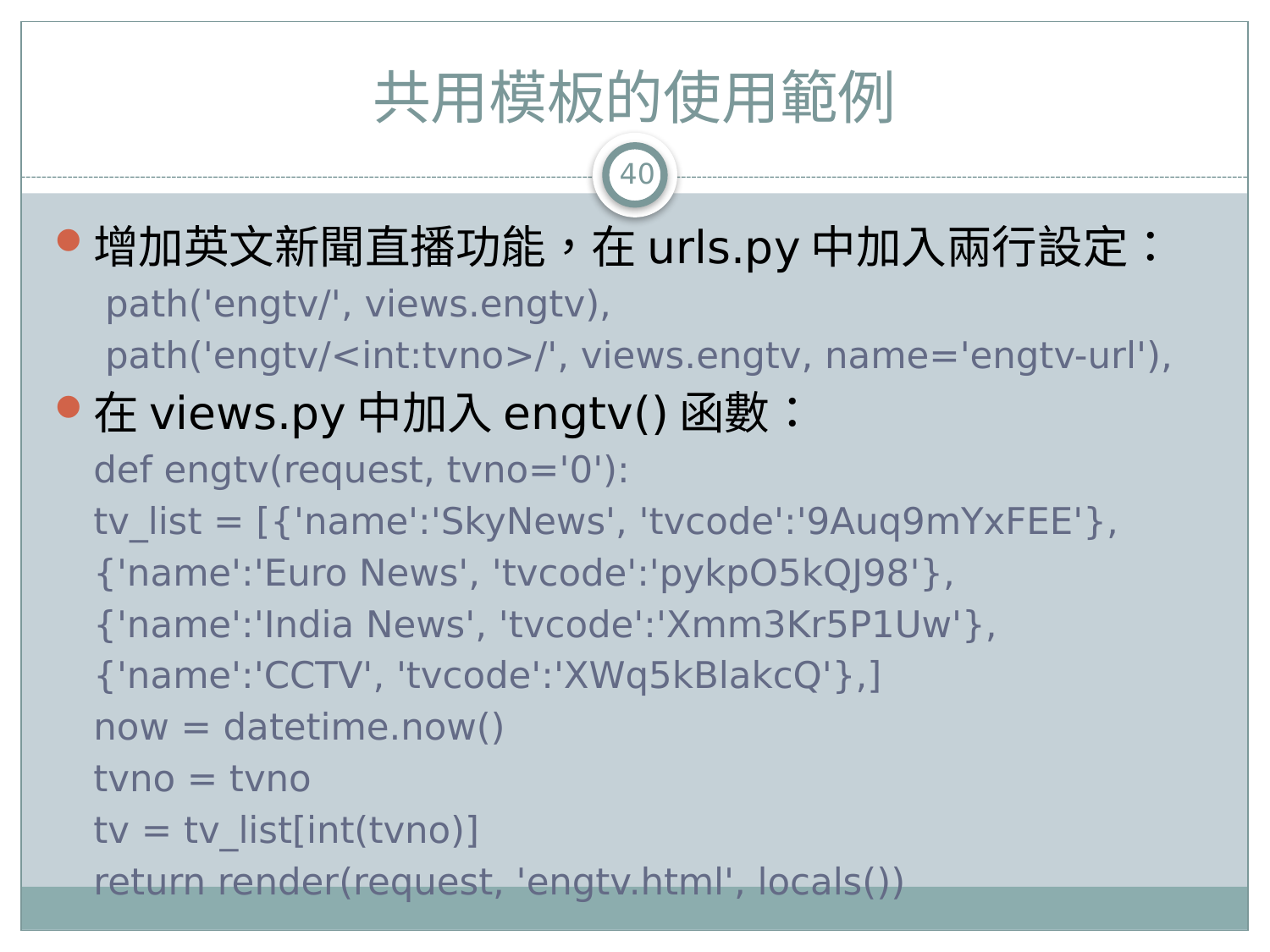

# 共用模板的使用範例
40
增加英文新聞直播功能，在urls.py中加入兩行設定：
 path('engtv/', views.engtv),
 path('engtv/<int:tvno>/', views.engtv, name='engtv-url'),
在views.py中加入engtv()函數：
def engtv(request, tvno='0'):
	tv_list = [{'name':'SkyNews', 'tvcode':'9Auq9mYxFEE'},
		{'name':'Euro News', 'tvcode':'pykpO5kQJ98'},
		{'name':'India News', 'tvcode':'Xmm3Kr5P1Uw'},
		{'name':'CCTV', 'tvcode':'XWq5kBlakcQ'},]
	now = datetime.now()
	tvno = tvno
	tv = tv_list[int(tvno)]
	return render(request, 'engtv.html', locals())